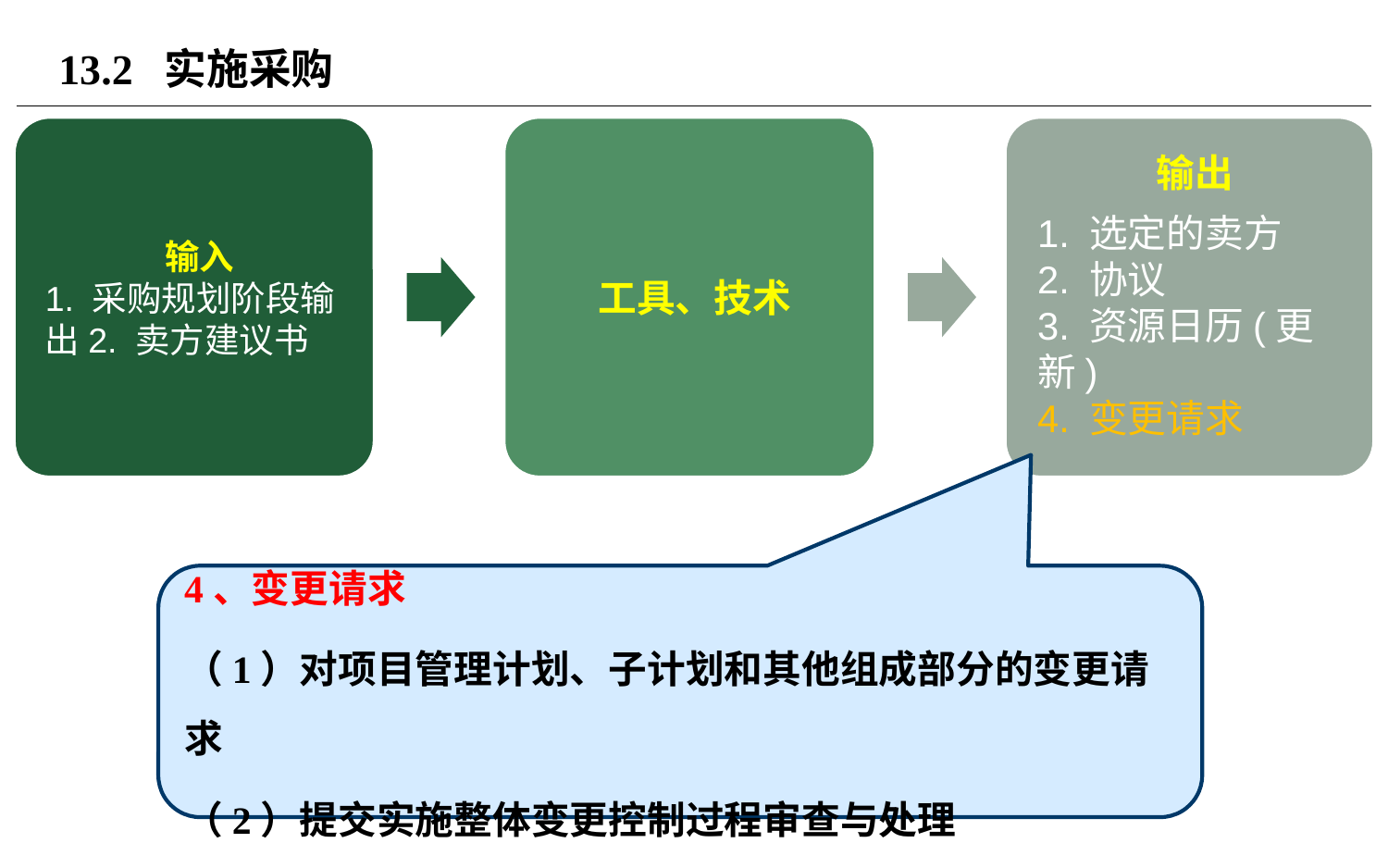

# 13.2  实施采购
输入
1. 采购规划阶段输出2. 卖方建议书

工具、技术

输出
1. 选定的卖方
2. 协议
3. 资源日历(更新)
4. 变更请求

4、变更请求
（1）对项目管理计划、子计划和其他组成部分的变更请求
（2）提交实施整体变更控制过程审查与处理